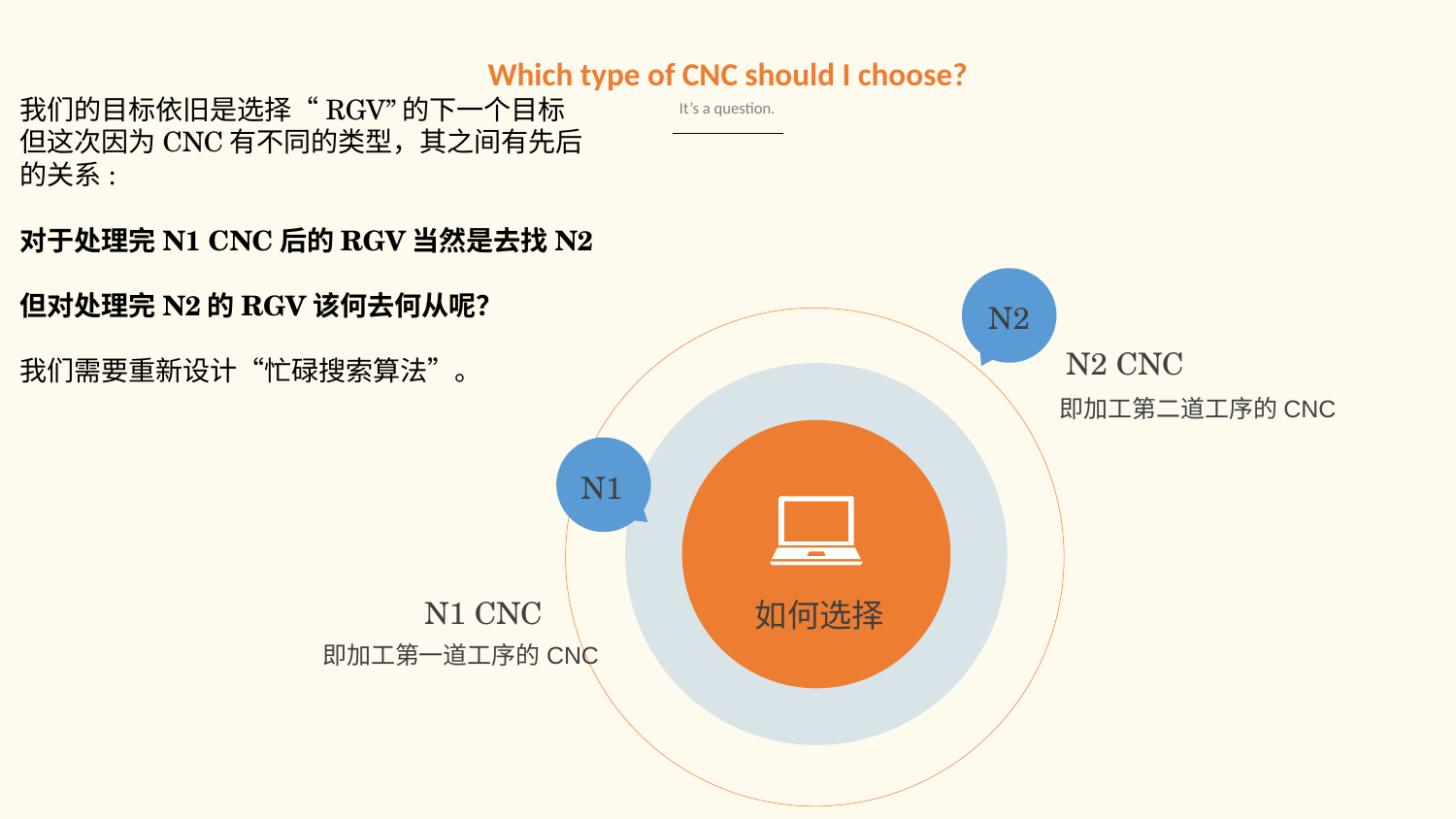

Which type of CNC should I choose?
我们的目标依旧是选择“RGV”的下一个目标
但这次因为CNC有不同的类型，其之间有先后
的关系:

对于处理完N1 CNC后的RGV当然是去找N2

但对处理完N2的RGV该何去何从呢？

我们需要重新设计“忙碌搜索算法”。
It’s a question.

N2

N2 CNC
即加工第二道工序的CNC

如何选择

N1
N1 CNC
	即加工第一道工序的CNC